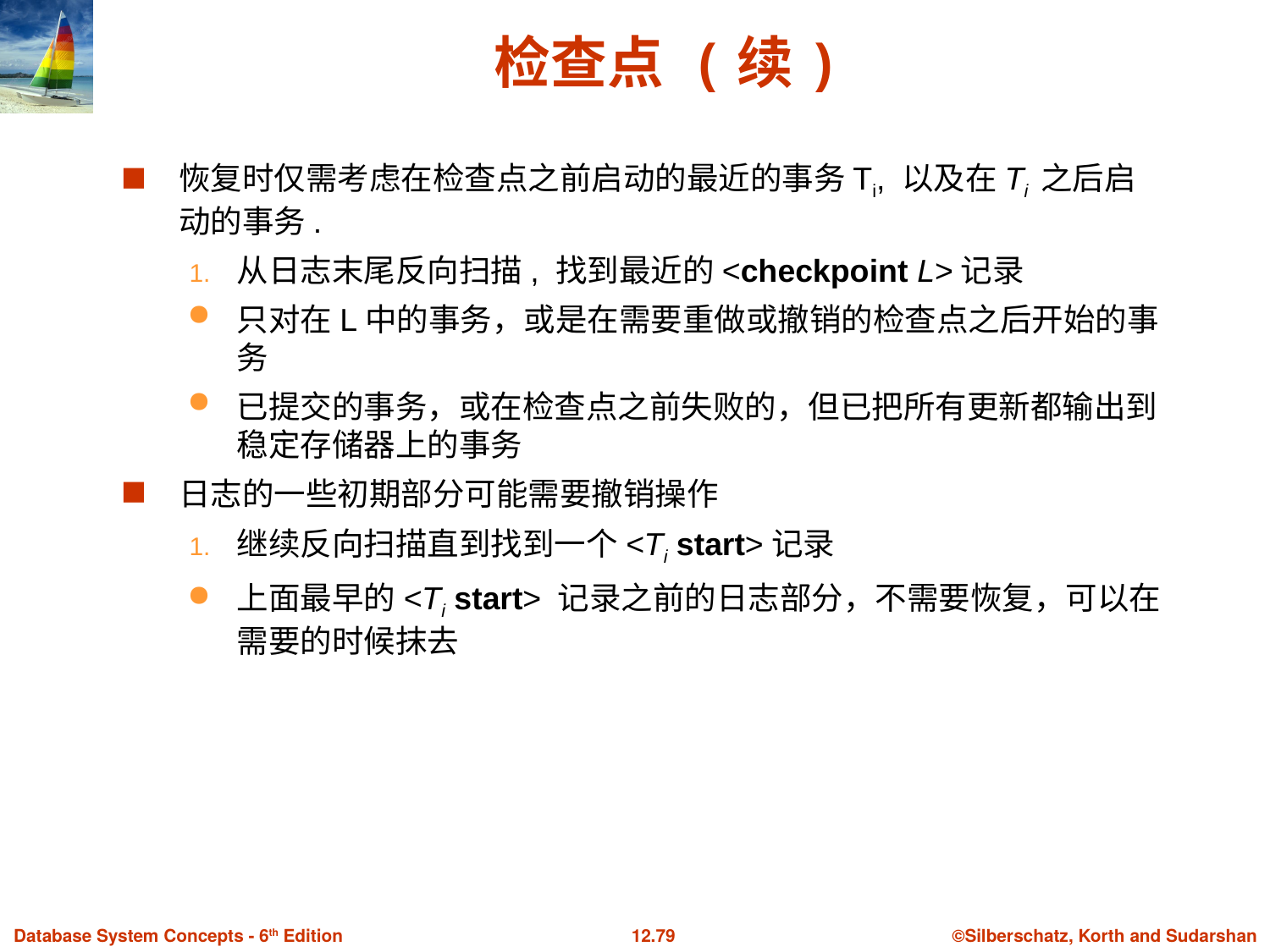

恢复时仅需考虑在检查点之前启动的最近的事务Ti, 以及在Ti 之后启动的事务.
从日志末尾反向扫描, 找到最近的<checkpoint L>记录
只对在L中的事务，或是在需要重做或撤销的检查点之后开始的事务
已提交的事务，或在检查点之前失败的，但已把所有更新都输出到稳定存储器上的事务
日志的一些初期部分可能需要撤销操作
继续反向扫描直到找到一个<Ti start>记录
上面最早的<Ti start> 记录之前的日志部分，不需要恢复，可以在需要的时候抹去

# 检查点 (续)